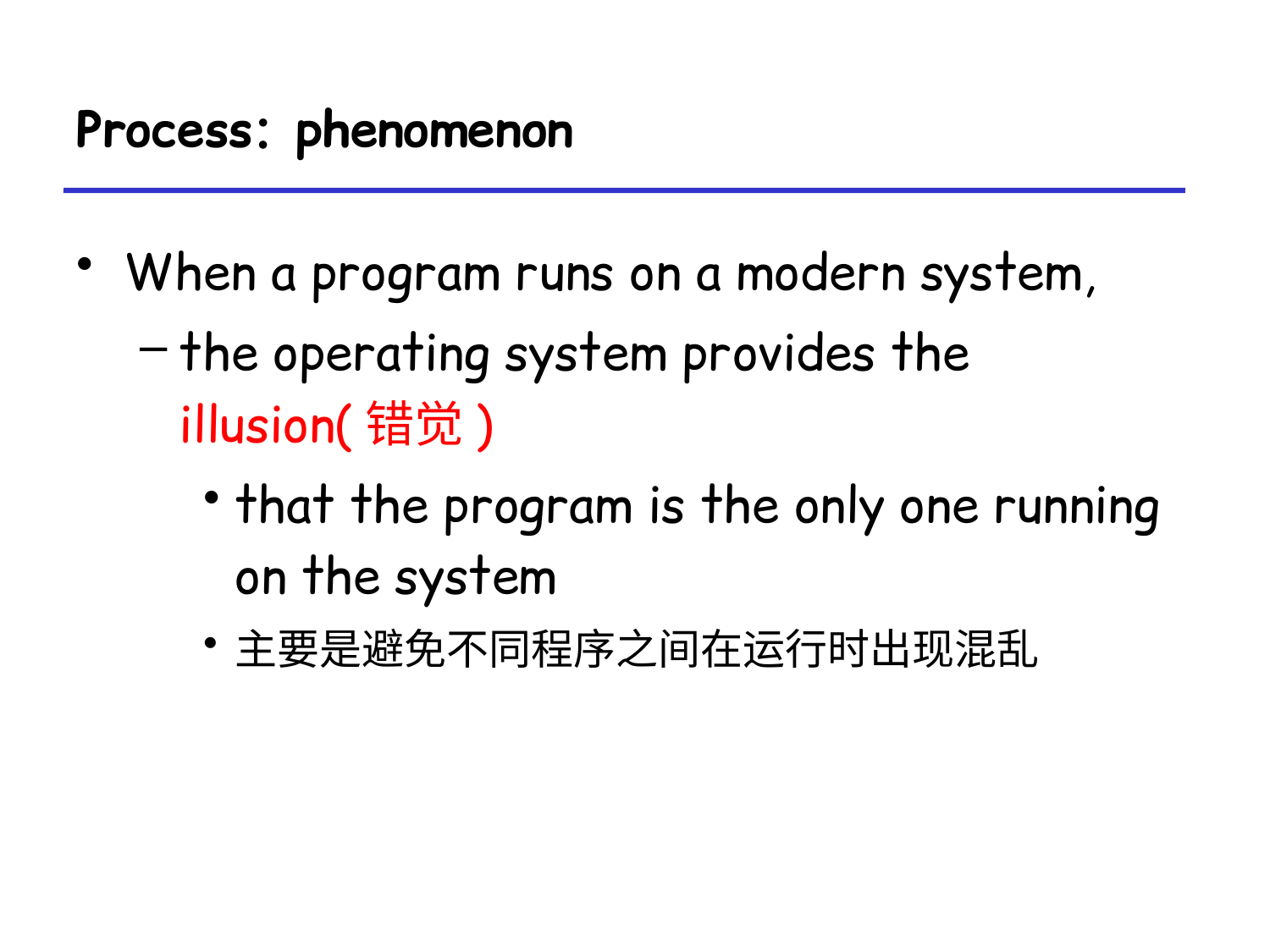

# Process: phenomenon
When a program runs on a modern system,
the operating system provides the illusion(错觉)
that the program is the only one running on the system
主要是避免不同程序之间在运行时出现混乱
16